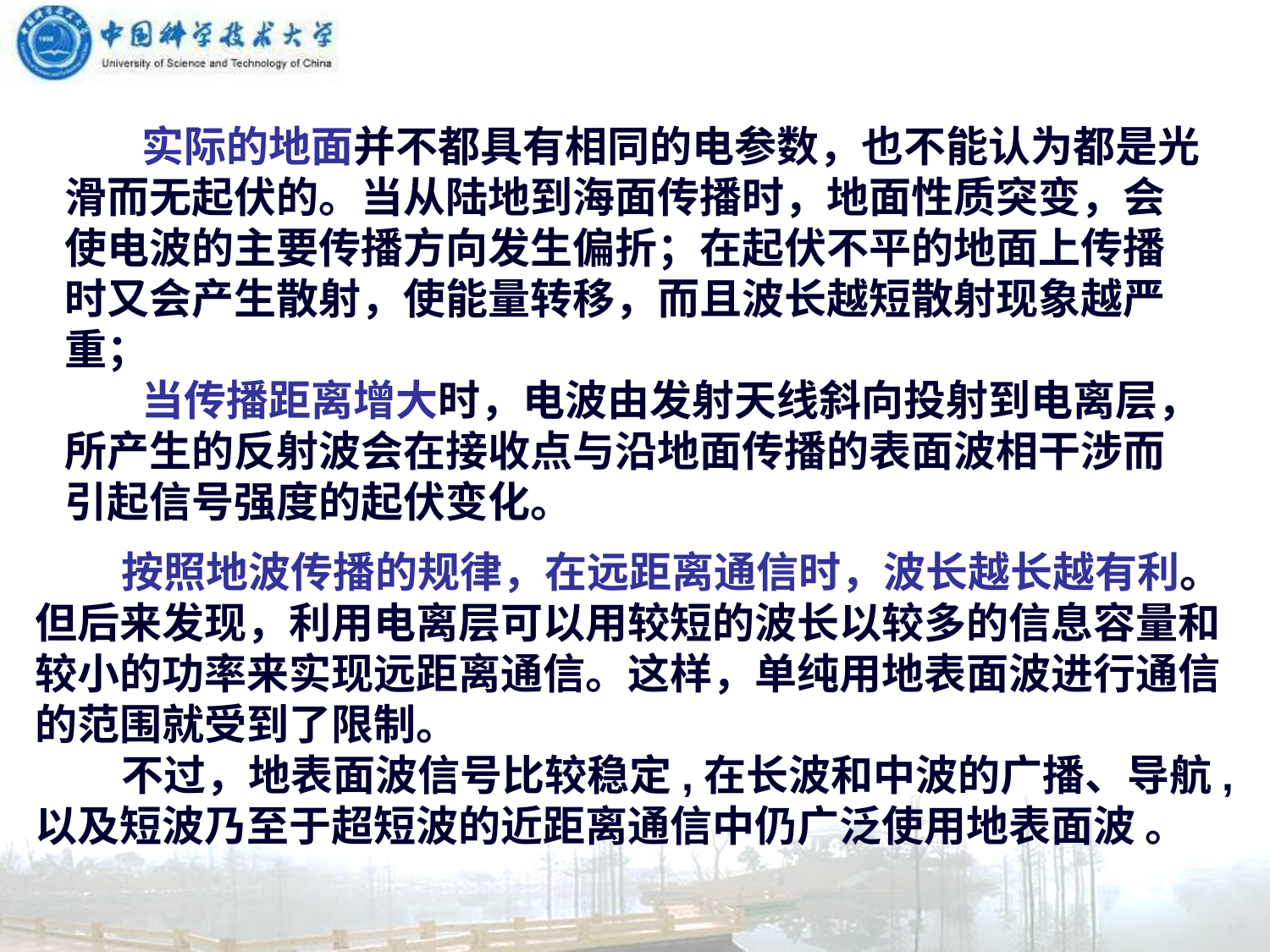

实际的地面并不都具有相同的电参数，也不能认为都是光滑而无起伏的。当从陆地到海面传播时，地面性质突变，会使电波的主要传播方向发生偏折；在起伏不平的地面上传播时又会产生散射，使能量转移，而且波长越短散射现象越严重；
       当传播距离增大时，电波由发射天线斜向投射到电离层，所产生的反射波会在接收点与沿地面传播的表面波相干涉而引起信号强度的起伏变化。
        按照地波传播的规律，在远距离通信时，波长越长越有利。但后来发现，利用电离层可以用较短的波长以较多的信息容量和较小的功率来实现远距离通信。这样，单纯用地表面波进行通信的范围就受到了限制。
        不过，地表面波信号比较稳定,在长波和中波的广播、导航,以及短波乃至于超短波的近距离通信中仍广泛使用地表面波 。